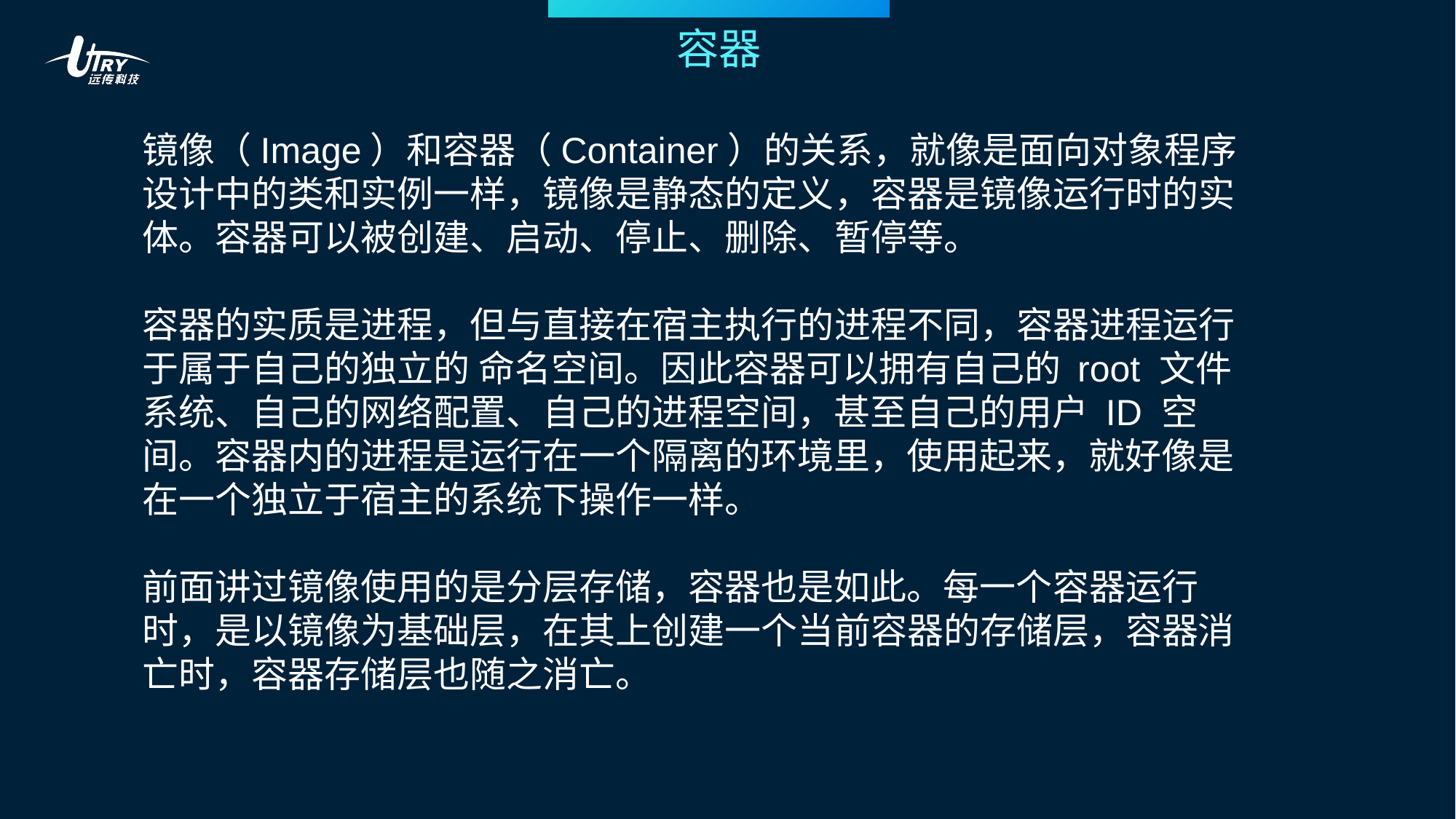

容器
镜像（Image）和容器（Container）的关系，就像是面向对象程序设计中的类和实例一样，镜像是静态的定义，容器是镜像运行时的实体。容器可以被创建、启动、停止、删除、暂停等。

容器的实质是进程，但与直接在宿主执行的进程不同，容器进程运行于属于自己的独立的 命名空间。因此容器可以拥有自己的 root 文件系统、自己的网络配置、自己的进程空间，甚至自己的用户 ID 空间。容器内的进程是运行在一个隔离的环境里，使用起来，就好像是在一个独立于宿主的系统下操作一样。

前面讲过镜像使用的是分层存储，容器也是如此。每一个容器运行时，是以镜像为基础层，在其上创建一个当前容器的存储层，容器消亡时，容器存储层也随之消亡。